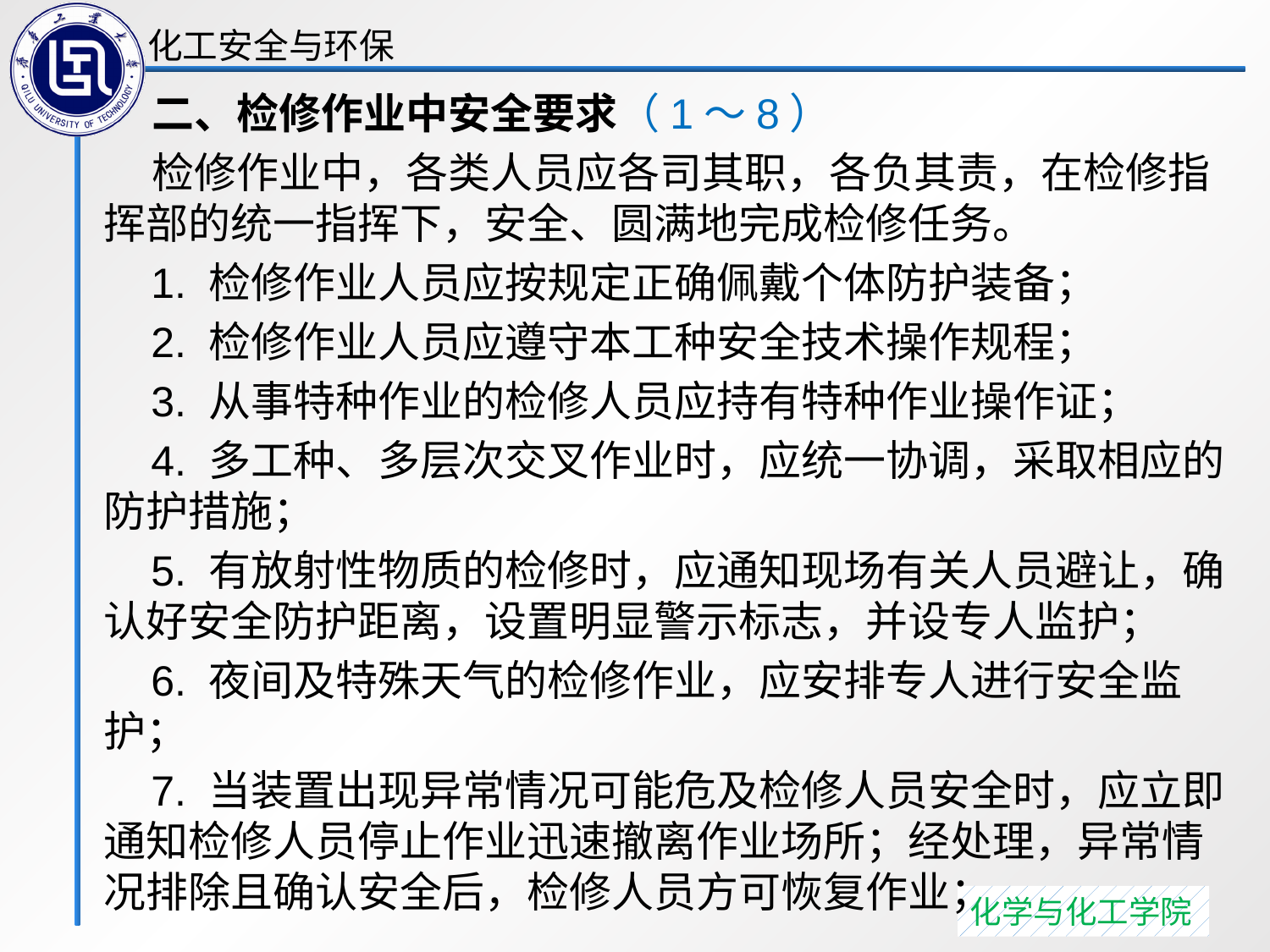

二、检修作业中安全要求（1～8）
    检修作业中，各类人员应各司其职，各负其责，在检修指挥部的统一指挥下，安全、圆满地完成检修任务。
    1. 检修作业人员应按规定正确佩戴个体防护装备；
    2. 检修作业人员应遵守本工种安全技术操作规程；
    3. 从事特种作业的检修人员应持有特种作业操作证；
    4. 多工种、多层次交叉作业时，应统一协调，采取相应的防护措施；
    5. 有放射性物质的检修时，应通知现场有关人员避让，确认好安全防护距离，设置明显警示标志，并设专人监护；
    6. 夜间及特殊天气的检修作业，应安排专人进行安全监护；
    7. 当装置出现异常情况可能危及检修人员安全时，应立即通知检修人员停止作业迅速撤离作业场所；经处理，异常情况排除且确认安全后，检修人员方可恢复作业；